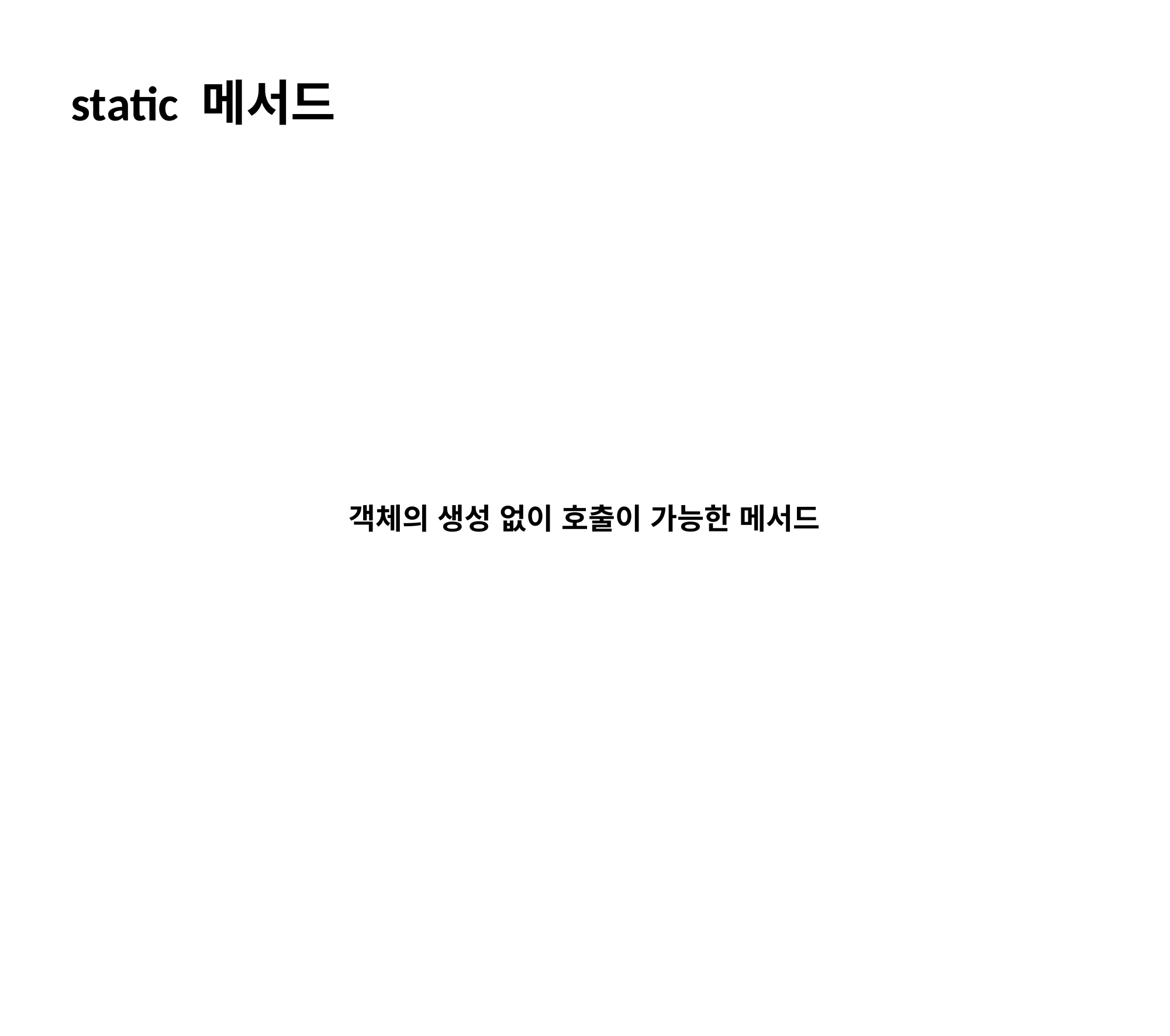

static 메서드
객체의 생성 없이 호출이 가능한 메서드